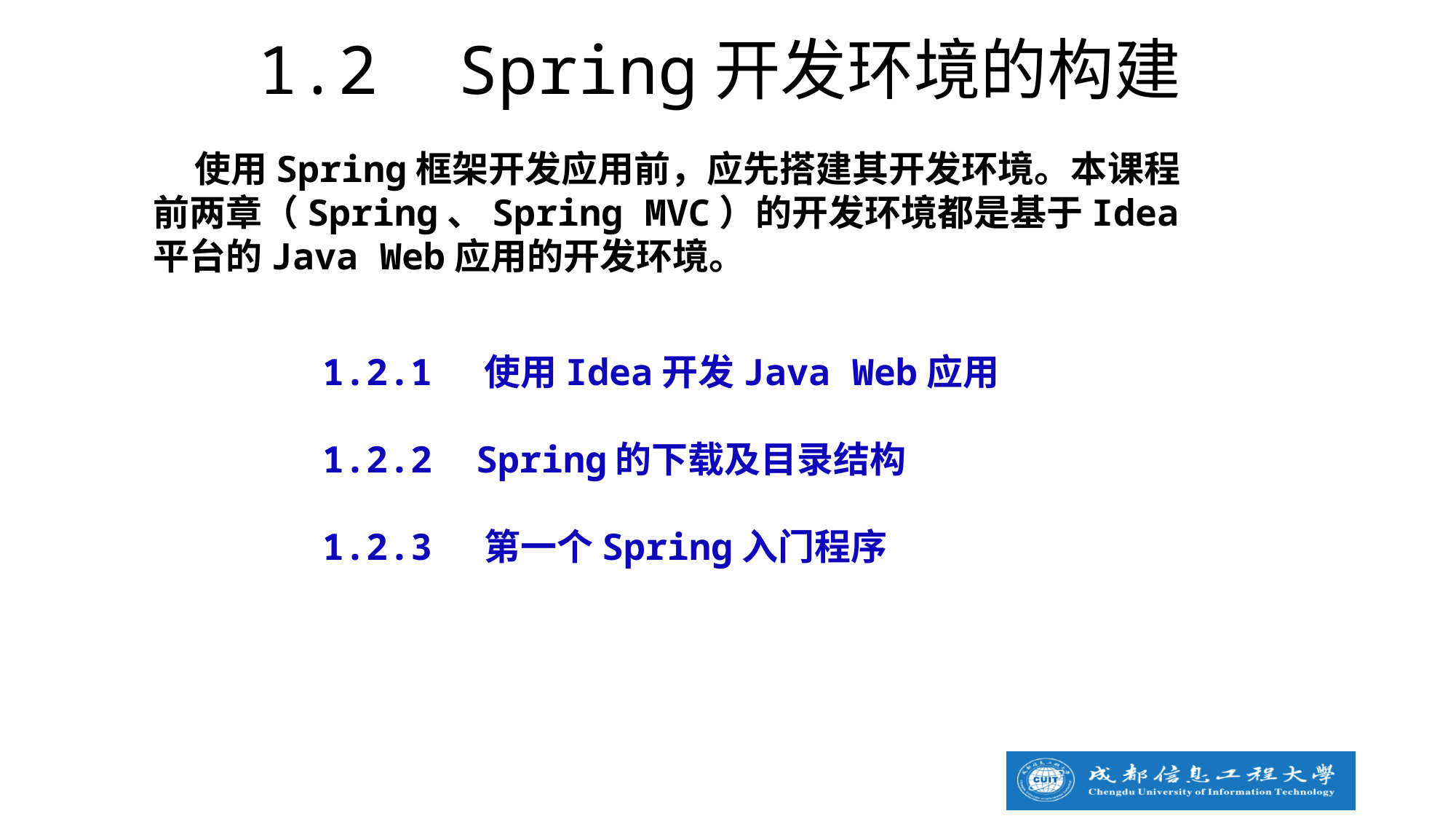

1.2  Spring开发环境的构建
    使用Spring框架开发应用前，应先搭建其开发环境。本课程前两章（Spring、Spring MVC）的开发环境都是基于Idea平台的Java Web应用的开发环境。
1.2.1  使用Idea开发Java Web应用

1.2.2  Spring的下载及目录结构

1.2.3  第一个Spring入门程序